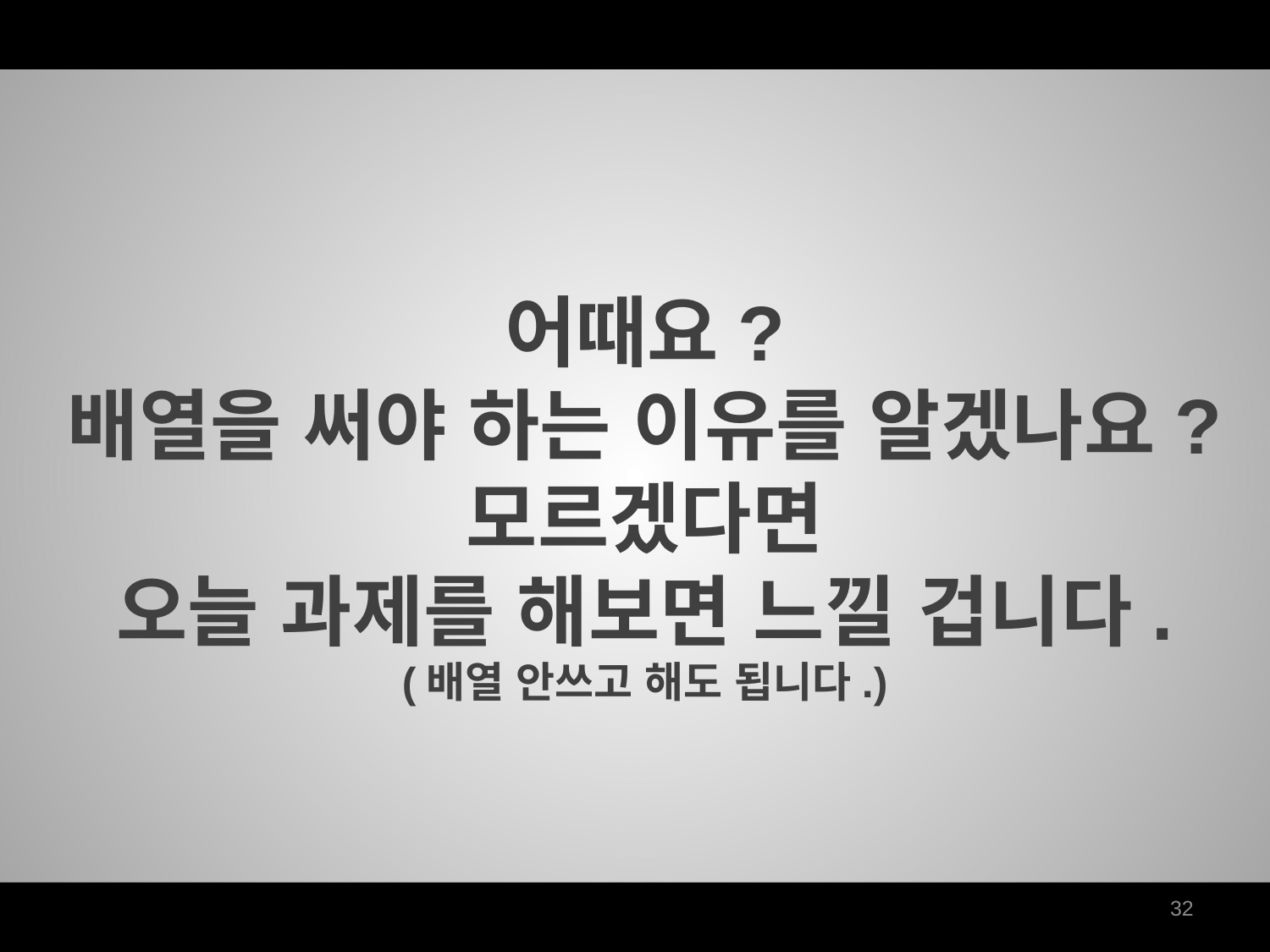

어때요?
배열을 써야 하는 이유를 알겠나요?
모르겠다면
오늘 과제를 해보면 느낄 겁니다.
(배열 안쓰고 해도 됩니다.)
32